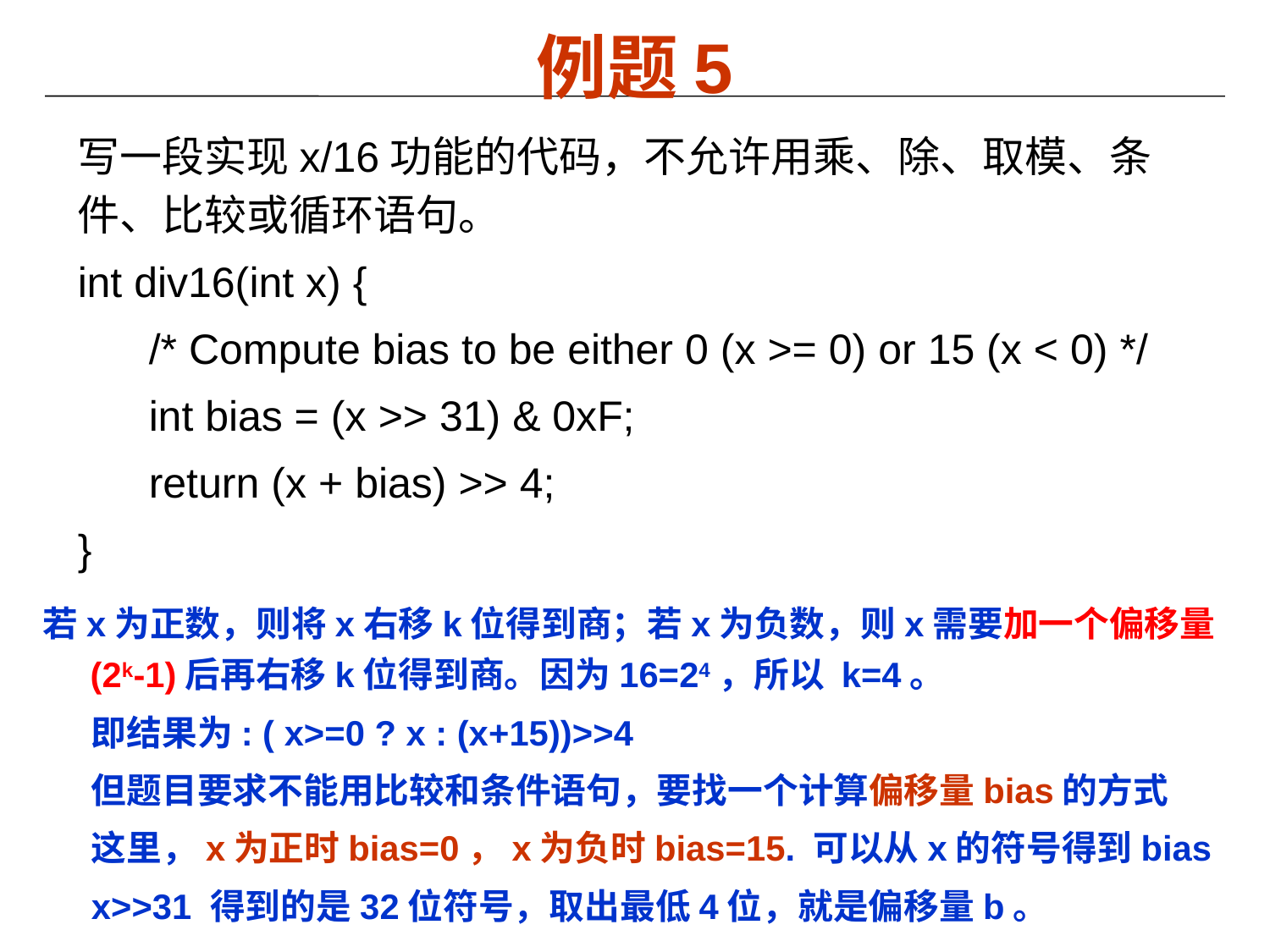

# 例题5
写一段实现x/16功能的代码，不允许用乘、除、取模、条件、比较或循环语句。
int div16(int x) {
      /* Compute bias to be either 0 (x >= 0) or 15 (x < 0) */
      int bias = (x >> 31) & 0xF;
      return (x + bias) >> 4;
}
若x为正数，则将x右移k位得到商；若x为负数，则x需要加一个偏移量(2k-1)后再右移k位得到商。因为16=24，所以 k=4。
     即结果为: ( x>=0 ? x : (x+15))>>4
     但题目要求不能用比较和条件语句，要找一个计算偏移量bias的方式
     这里，x为正时bias=0，x为负时bias=15. 可以从x的符号得到bias
     x>>31 得到的是32位符号，取出最低4位，就是偏移量b。